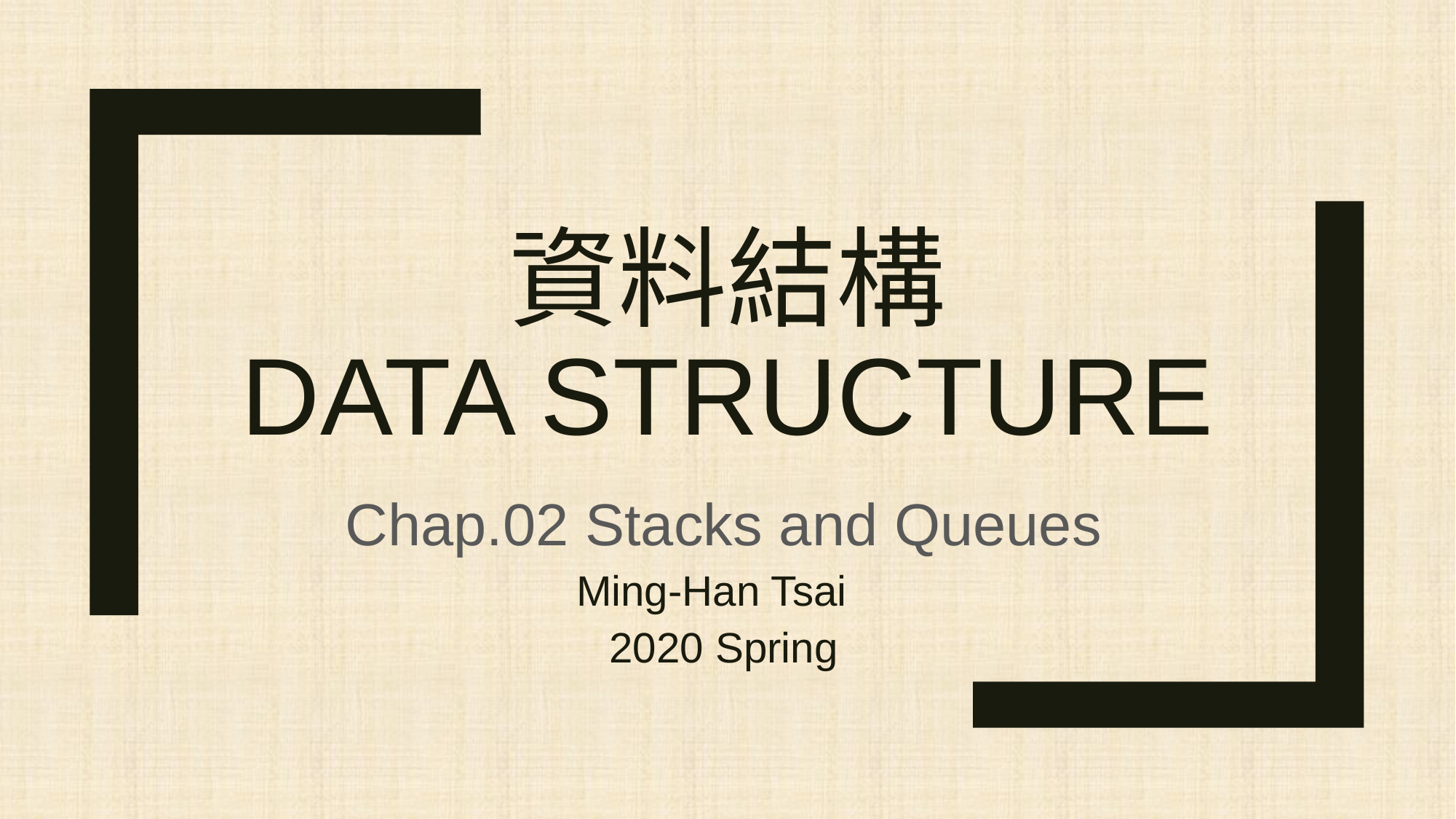

# 資料結構 Data Structure
Chap.02 Stacks and Queues
Ming-Han Tsai
2020 Spring